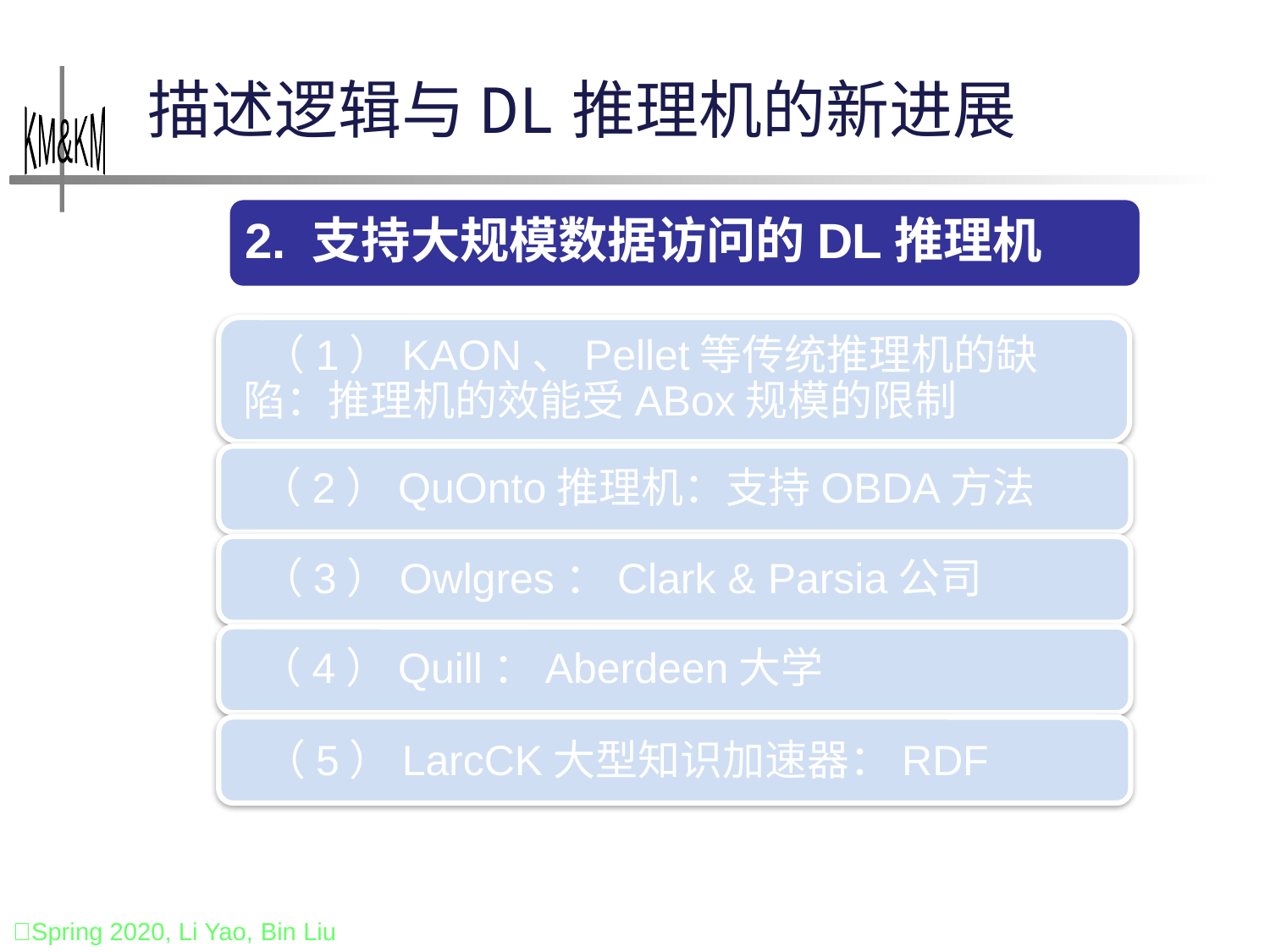

# 描述逻辑与DL推理机的新进展
2. 支持大规模数据访问的DL推理机

 （1）KAON、Pellet等传统推理机的缺陷：推理机的效能受ABox规模的限制
 （2）QuOnto推理机：支持OBDA方法
 （3）Owlgres：Clark & Parsia公司
 （4）Quill：Aberdeen大学
 （5）LarcCK大型知识加速器：RDF